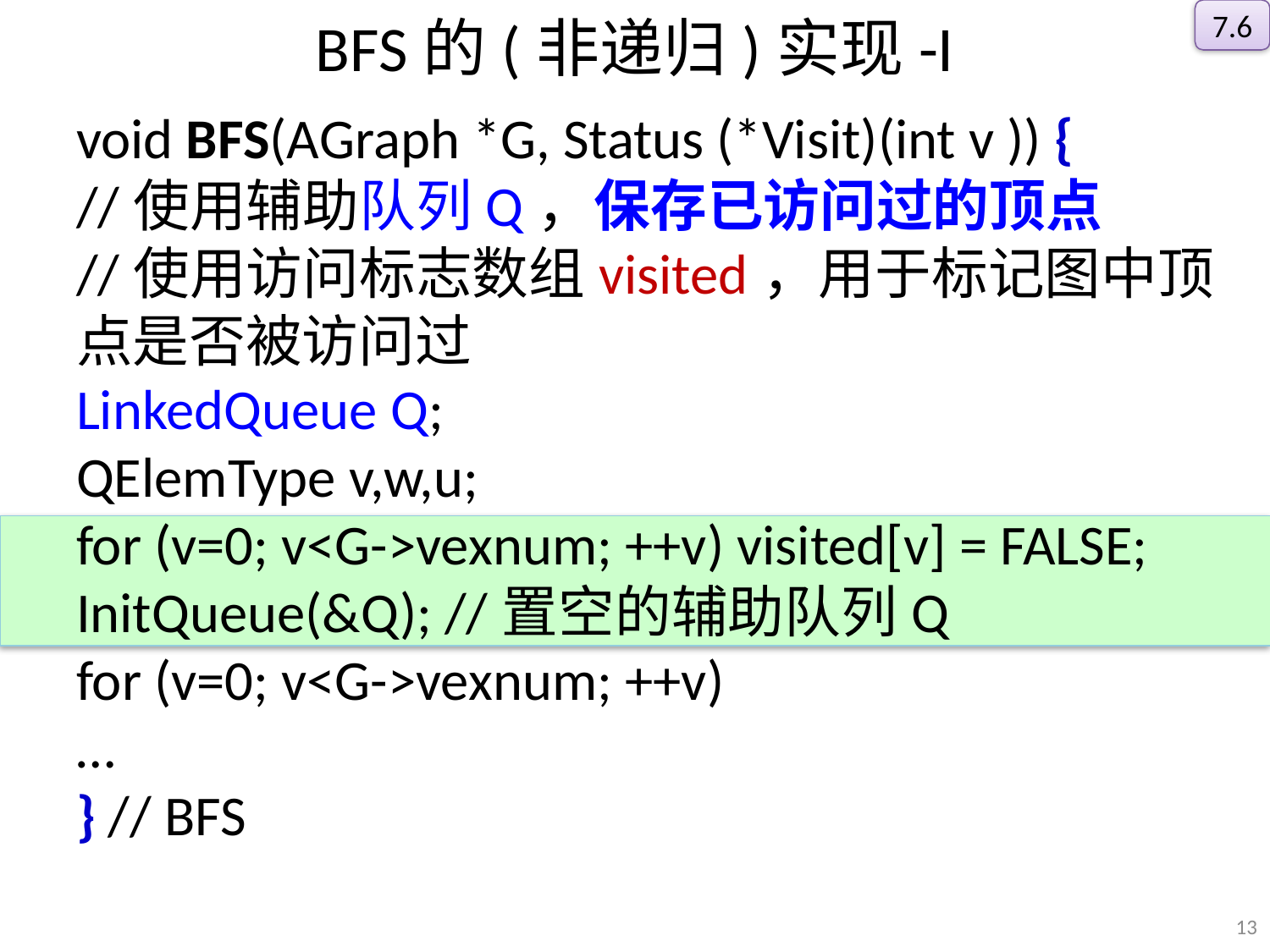

7.6
# BFS的(非递归)实现-I
void BFS(AGraph *G, Status (*Visit)(int v )) {
//使用辅助队列Q，保存已访问过的顶点
//使用访问标志数组visited，用于标记图中顶点是否被访问过
LinkedQueue Q;
QElemType v,w,u;
for (v=0; v<G->vexnum; ++v) visited[v] = FALSE;
InitQueue(&Q); //置空的辅助队列Q
for (v=0; v<G->vexnum; ++v)
…
} // BFS

13